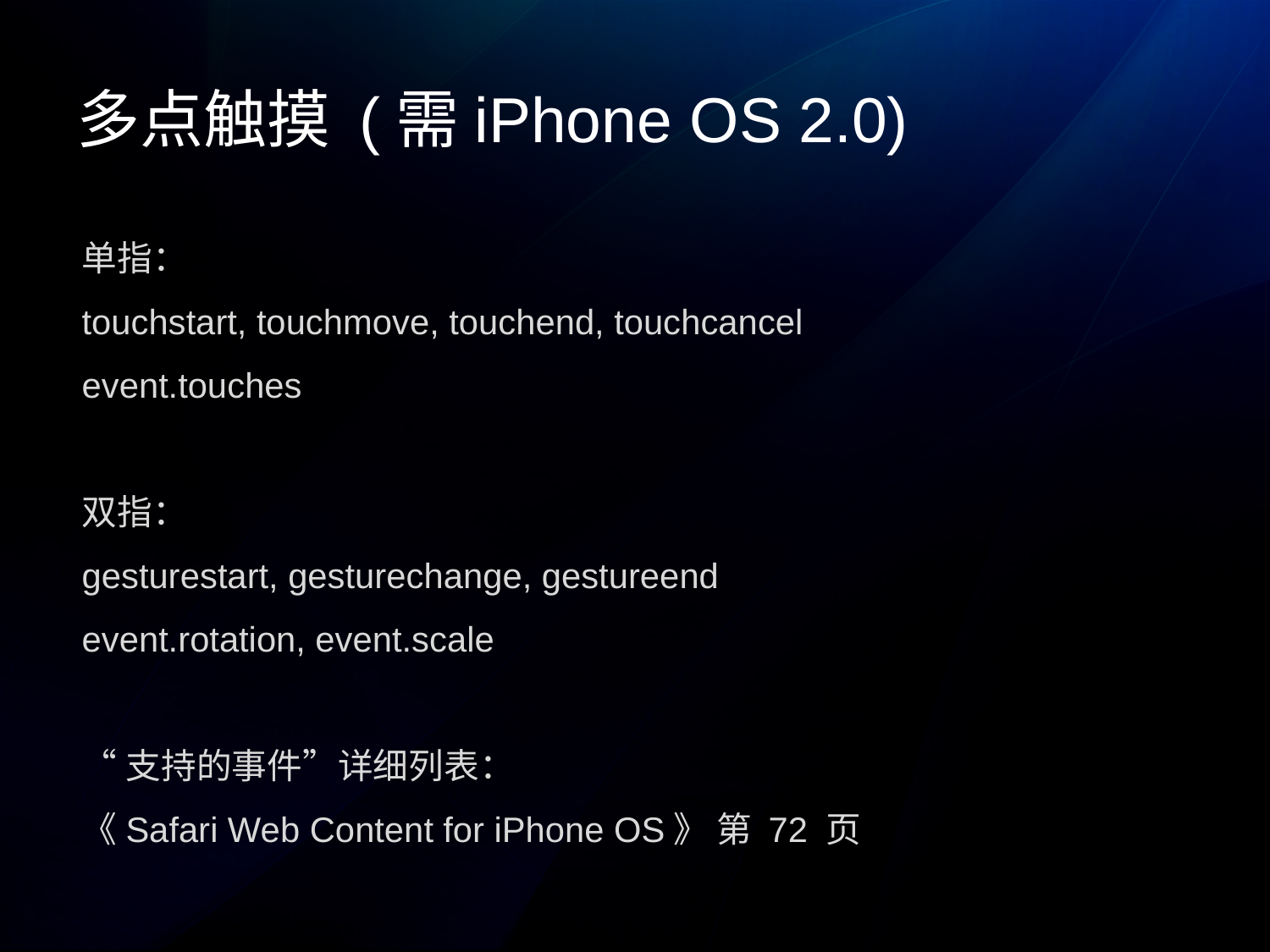

# 多点触摸 (需iPhone OS 2.0)
单指：
touchstart, touchmove, touchend, touchcancel
event.touches

双指：
gesturestart, gesturechange, gestureend
event.rotation, event.scale

“支持的事件”详细列表：
《Safari Web Content for iPhone OS》 第 72 页